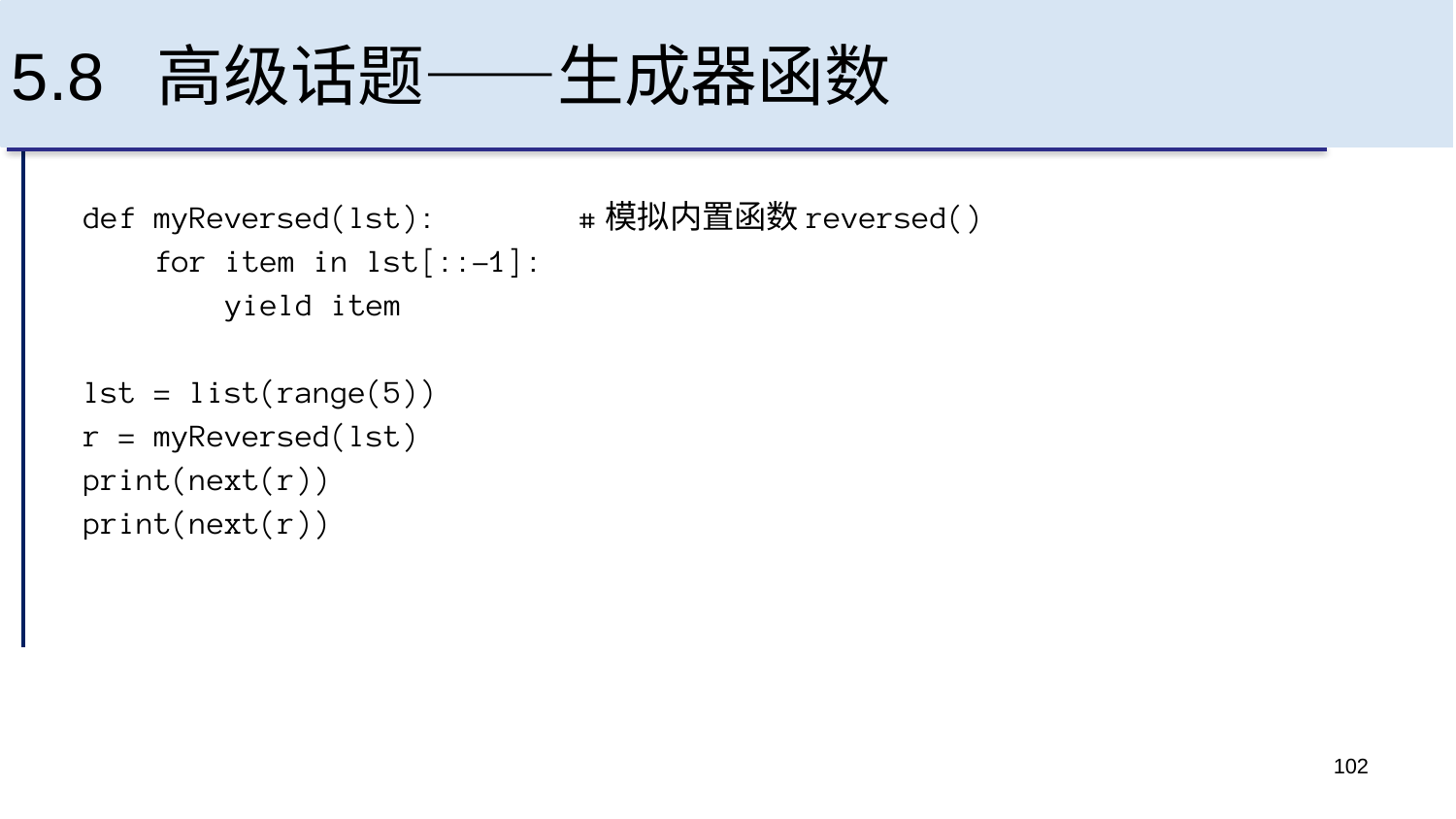

# 5.8  高级话题——生成器函数
def myReversed(lst):        #模拟内置函数reversed()
    for item in lst[::-1]:
        yield item

lst = list(range(5))
r = myReversed(lst)
print(next(r))
print(next(r))
102